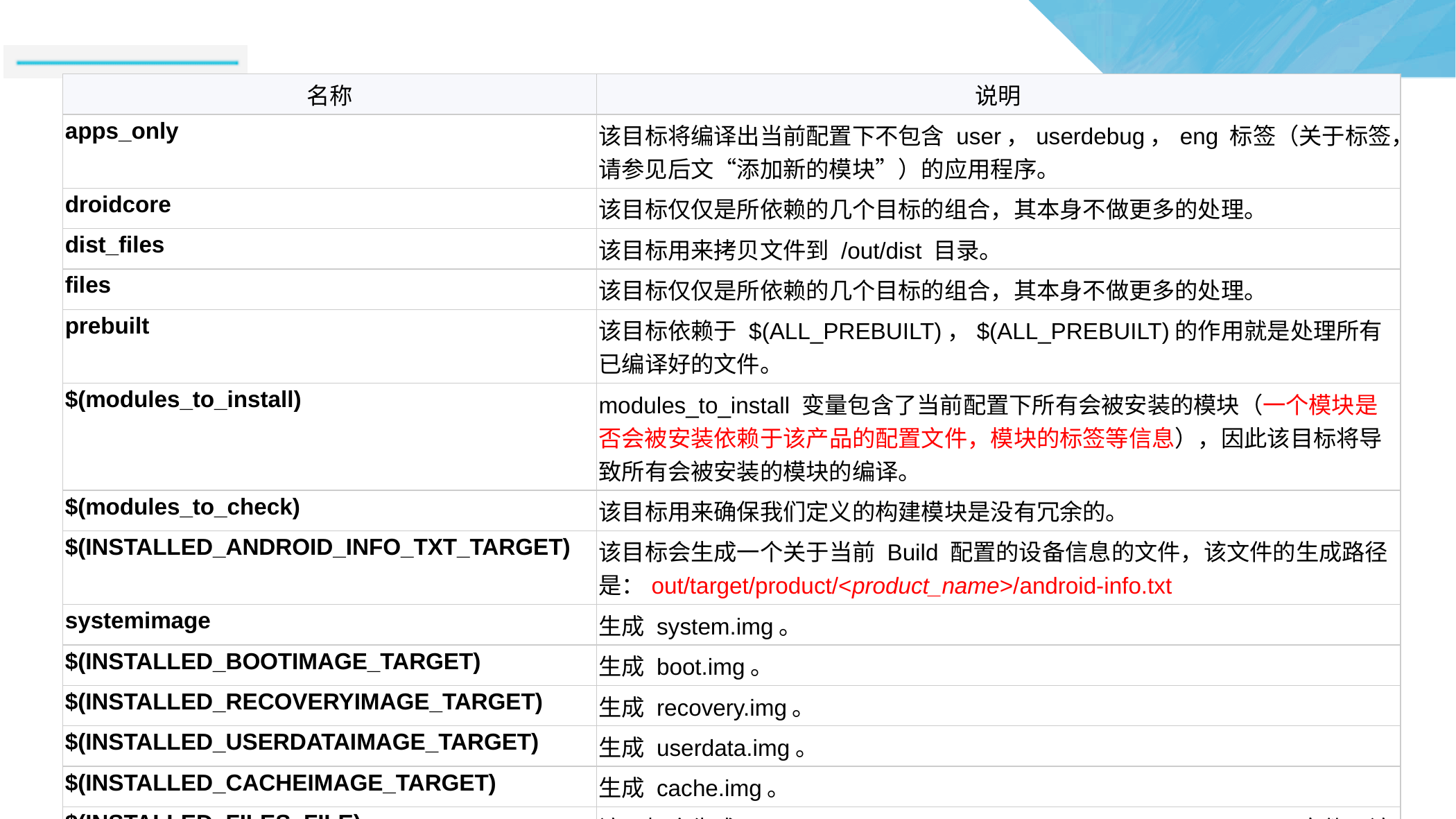

其
| 名称 | 说明 |
| --- | --- |
| apps\_only | 该目标将编译出当前配置下不包含 user，userdebug，eng 标签（关于标签，请参见后文“添加新的模块”）的应用程序。 |
| droidcore | 该目标仅仅是所依赖的几个目标的组合，其本身不做更多的处理。 |
| dist\_files | 该目标用来拷贝文件到 /out/dist 目录。 |
| files | 该目标仅仅是所依赖的几个目标的组合，其本身不做更多的处理。 |
| prebuilt | 该目标依赖于 $(ALL\_PREBUILT)，$(ALL\_PREBUILT)的作用就是处理所有已编译好的文件。 |
| $(modules\_to\_install) | modules\_to\_install 变量包含了当前配置下所有会被安装的模块（一个模块是否会被安装依赖于该产品的配置文件，模块的标签等信息），因此该目标将导致所有会被安装的模块的编译。 |
| $(modules\_to\_check) | 该目标用来确保我们定义的构建模块是没有冗余的。 |
| $(INSTALLED\_ANDROID\_INFO\_TXT\_TARGET) | 该目标会生成一个关于当前 Build 配置的设备信息的文件，该文件的生成路径是：out/target/product/<product\_name>/android-info.txt |
| systemimage | 生成 system.img。 |
| $(INSTALLED\_BOOTIMAGE\_TARGET) | 生成 boot.img。 |
| $(INSTALLED\_RECOVERYIMAGE\_TARGET) | 生成 recovery.img。 |
| $(INSTALLED\_USERDATAIMAGE\_TARGET) | 生成 userdata.img。 |
| $(INSTALLED\_CACHEIMAGE\_TARGET) | 生成 cache.img。 |
| $(INSTALLED\_FILES\_FILE) | 该目标会生成 out/target/product/<product\_name>/ installed-files.txt 文件，该文件中内容是当前系统镜像中已经安装的文件列表。 |